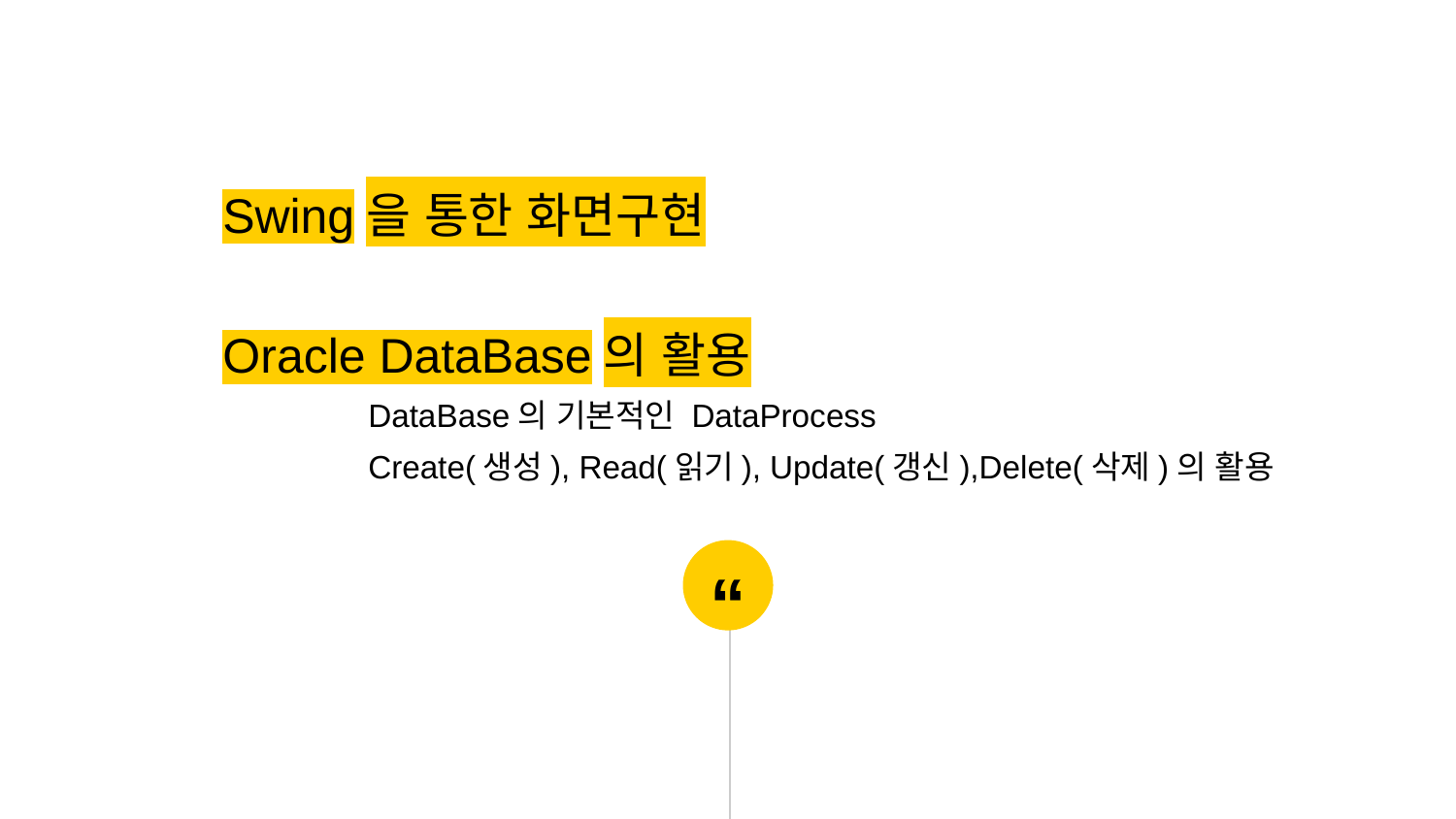

Swing을 통한 화면구현

Oracle DataBase의 활용
	DataBase의 기본적인 DataProcess
	Create(생성), Read(읽기), Update(갱신),Delete(삭제)의 활용